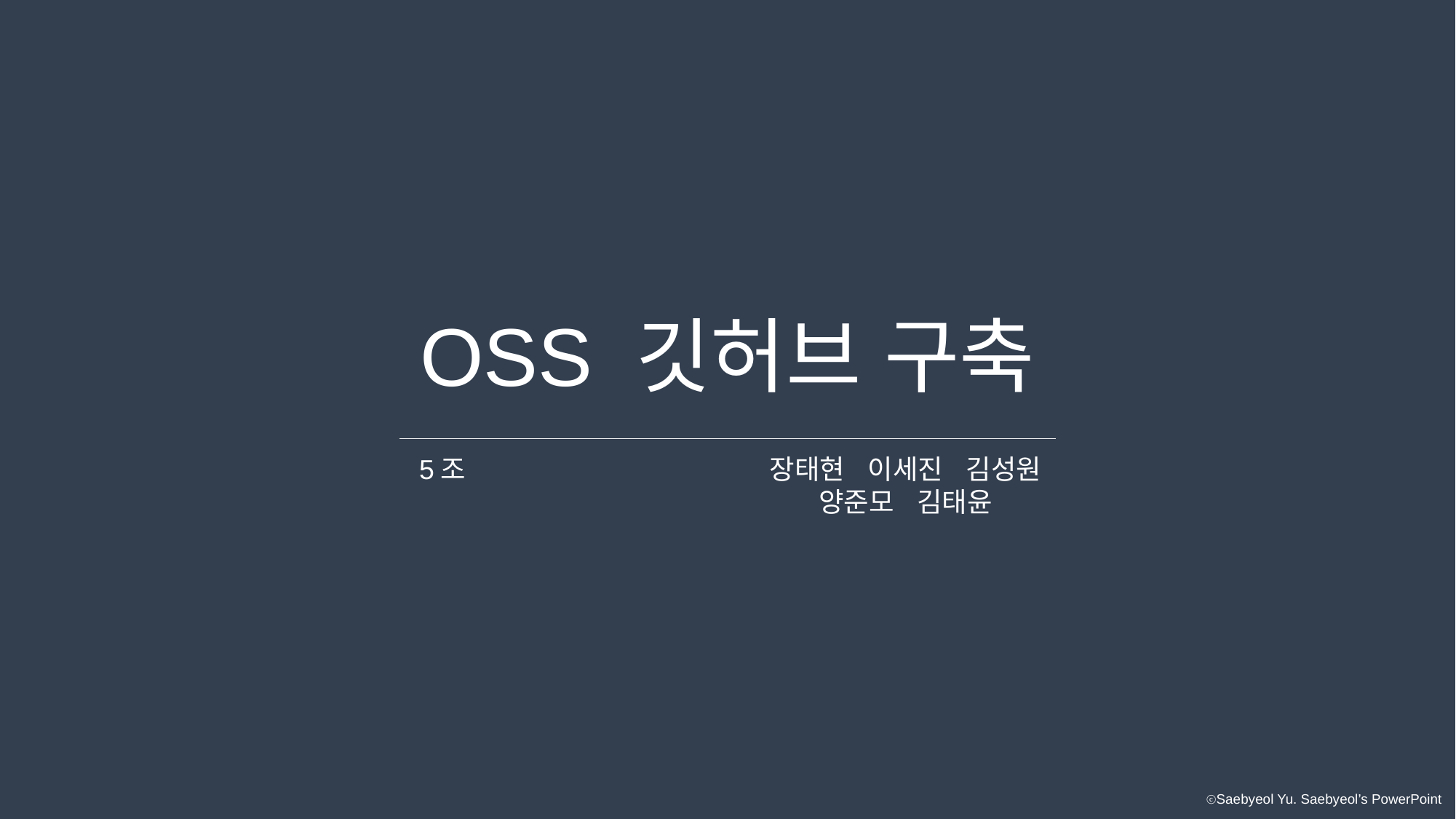

OSS 깃허브 구축
5조
장태현   이세진   김성원
양준모   김태윤